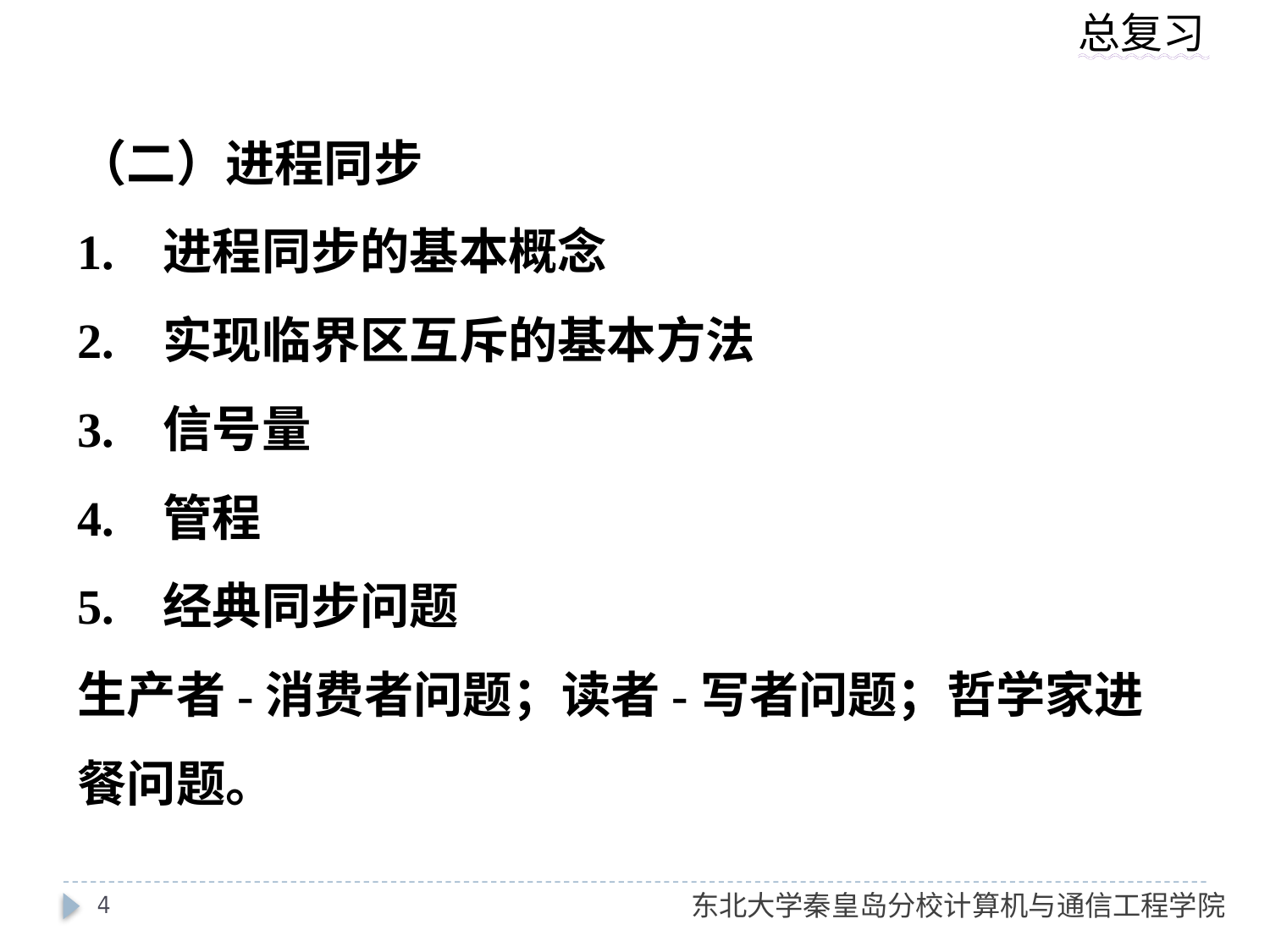

（二）进程同步
1.   进程同步的基本概念
2.   实现临界区互斥的基本方法
3.   信号量
4.   管程
5.   经典同步问题
生产者-消费者问题；读者-写者问题；哲学家进餐问题。
4